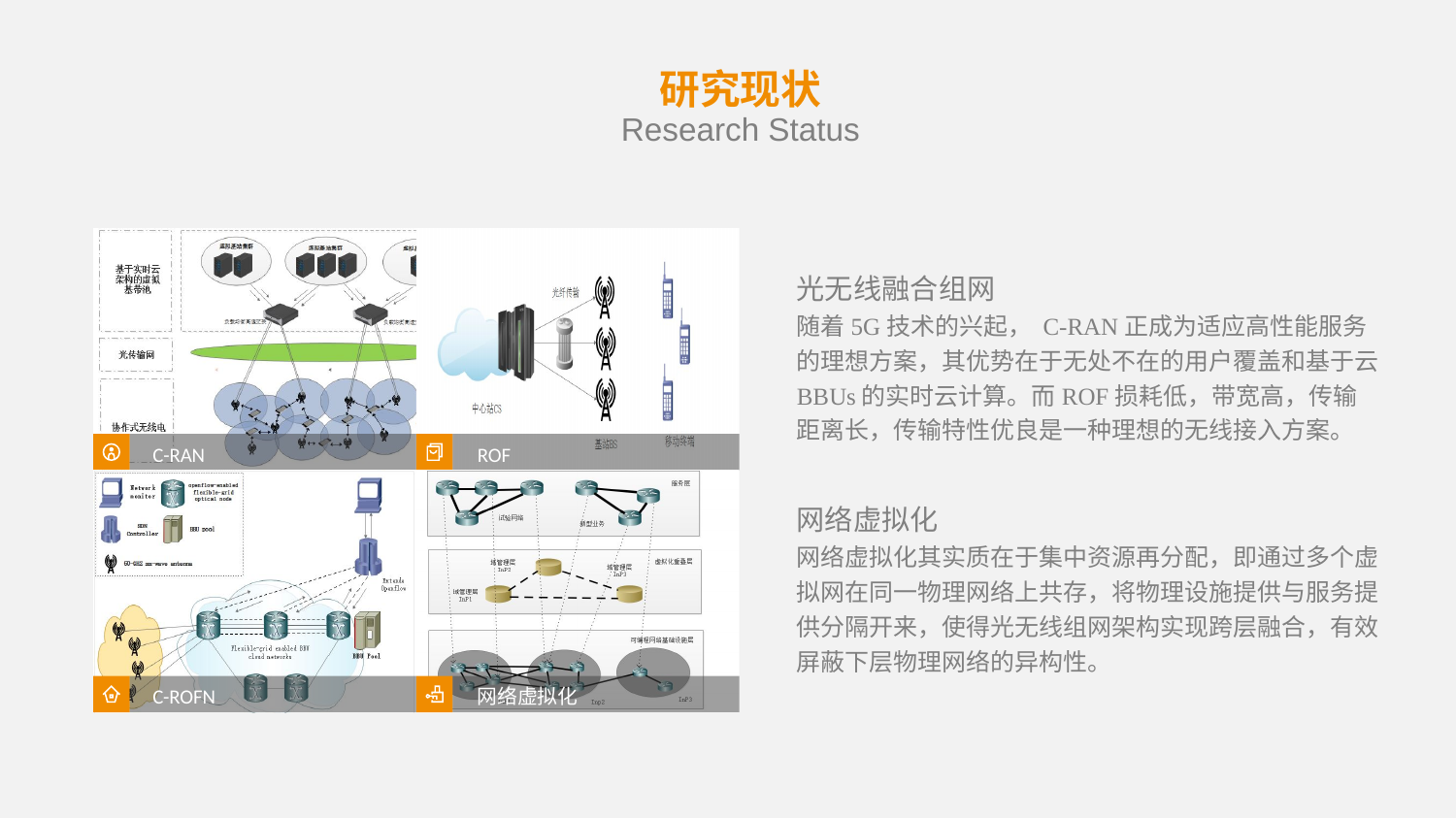

研究现状
Research Status

光无线融合组网
随着5G技术的兴起， C-RAN正成为适应高性能服务的理想方案，其优势在于无处不在的用户覆盖和基于云BBUs的实时云计算。而ROF损耗低，带宽高，传输距离长，传输特性优良是一种理想的无线接入方案。

C-RAN
ROF

网络虚拟化
网络虚拟化其实质在于集中资源再分配，即通过多个虚拟网在同一物理网络上共存，将物理设施提供与服务提供分隔开来，使得光无线组网架构实现跨层融合，有效屏蔽下层物理网络的异构性。

C-ROFN
网络虚拟化